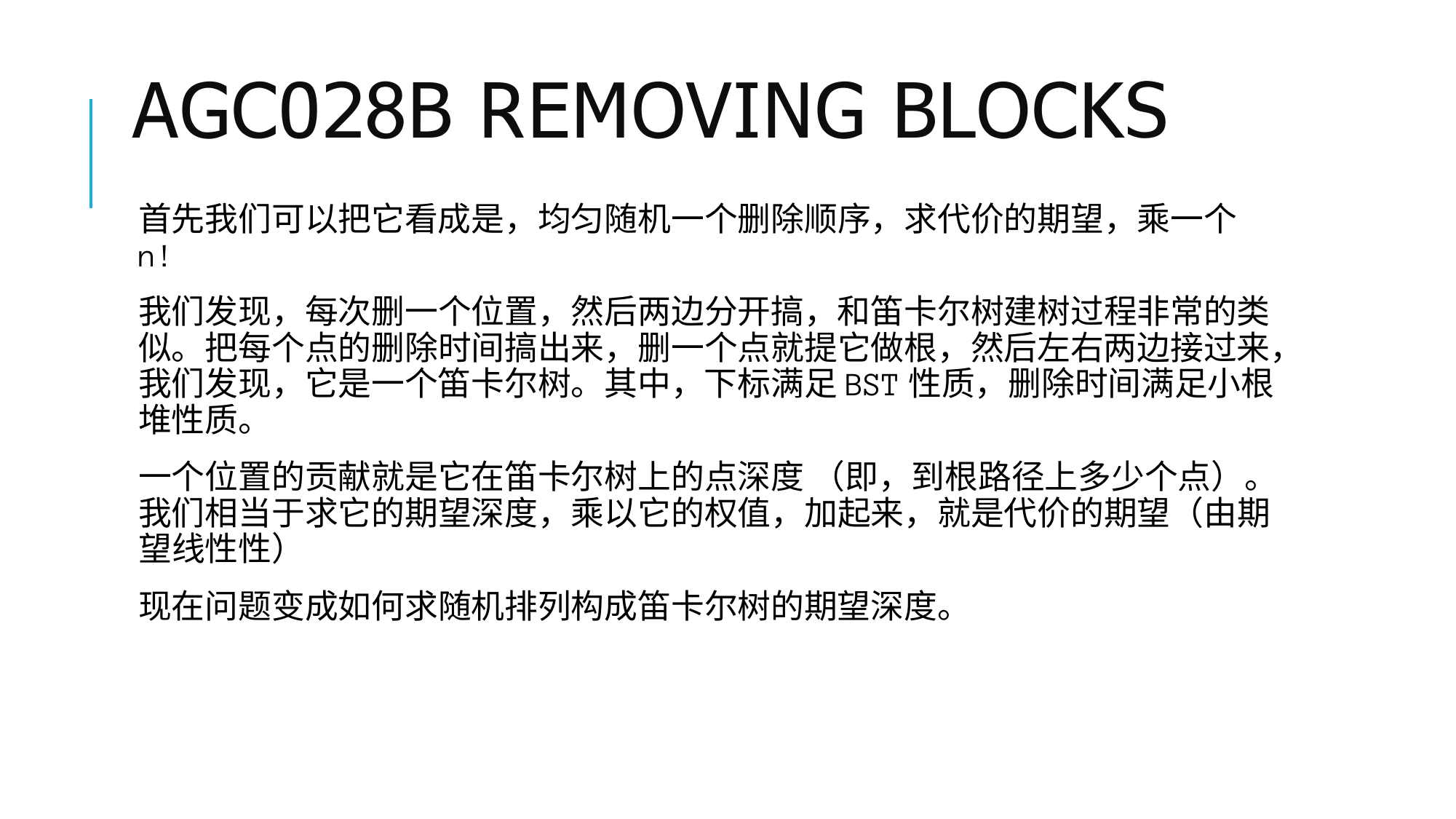

# agc028B Removing Blocks
首先我们可以把它看成是，均匀随机一个删除顺序，求代价的期望，乘一个n!
我们发现，每次删一个位置，然后两边分开搞，和笛卡尔树建树过程非常的类似。把每个点的删除时间搞出来，删一个点就提它做根，然后左右两边接过来，我们发现，它是一个笛卡尔树。其中，下标满足BST性质，删除时间满足小根堆性质。
一个位置的贡献就是它在笛卡尔树上的点深度 （即，到根路径上多少个点）。我们相当于求它的期望深度，乘以它的权值，加起来，就是代价的期望（由期望线性性）
现在问题变成如何求随机排列构成笛卡尔树的期望深度。